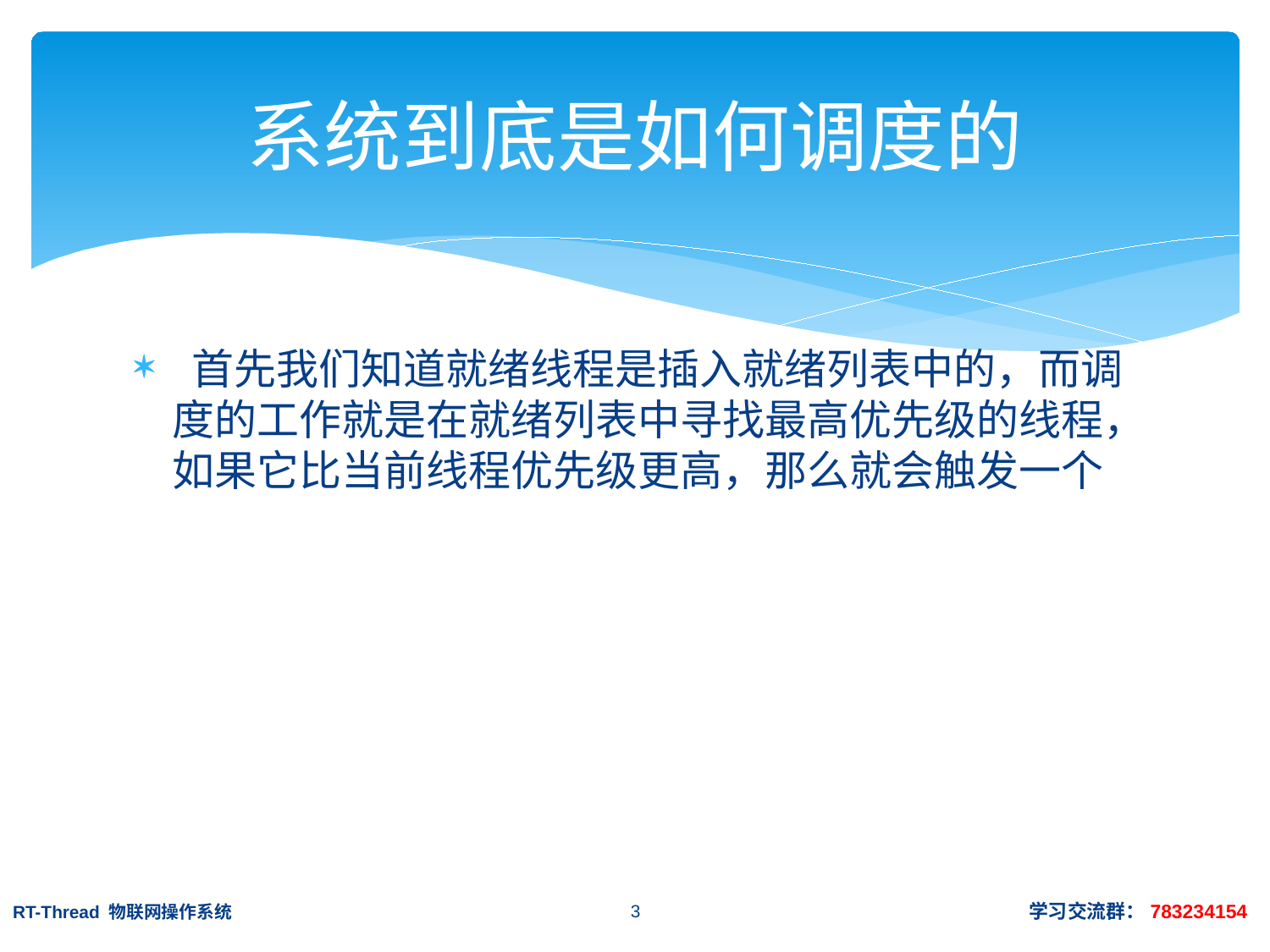

# 系统到底是如何调度的
 首先我们知道就绪线程是插入就绪列表中的，而调度的工作就是在就绪列表中寻找最高优先级的线程，如果它比当前线程优先级更高，那么就会触发一个
RT-Thread 物联网操作系统							学习交流群：783234154
3